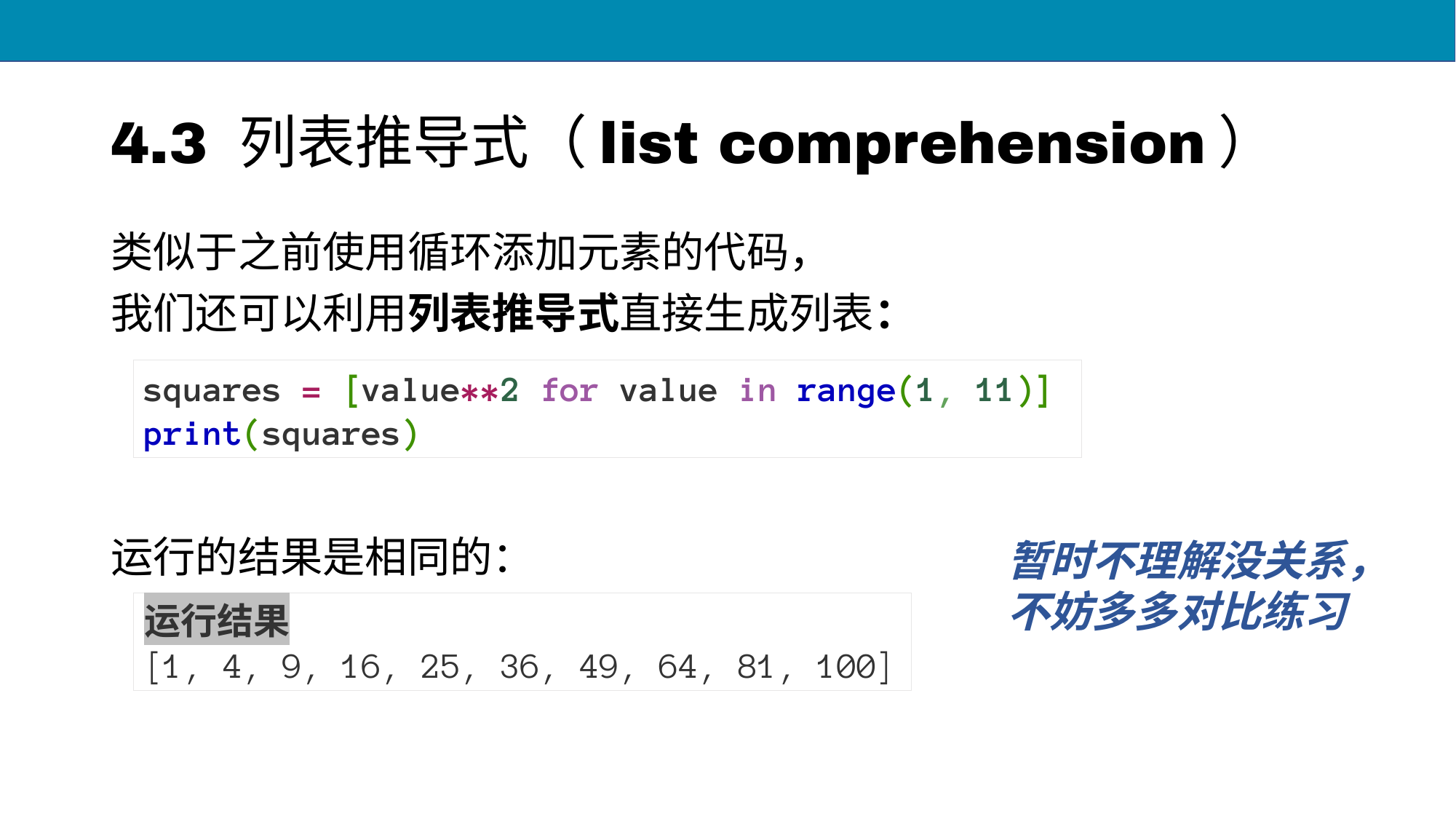

# 4.3 列表推导式（list comprehension）
类似于之前使用循环添加元素的代码，
我们还可以利用列表推导式直接生成列表：

运行的结果是相同的：
squares = [value**2 for value in range(1, 11)]
print(squares)
暂时不理解没关系，
不妨多多对比练习
运行结果
[1, 4, 9, 16, 25, 36, 49, 64, 81, 100]